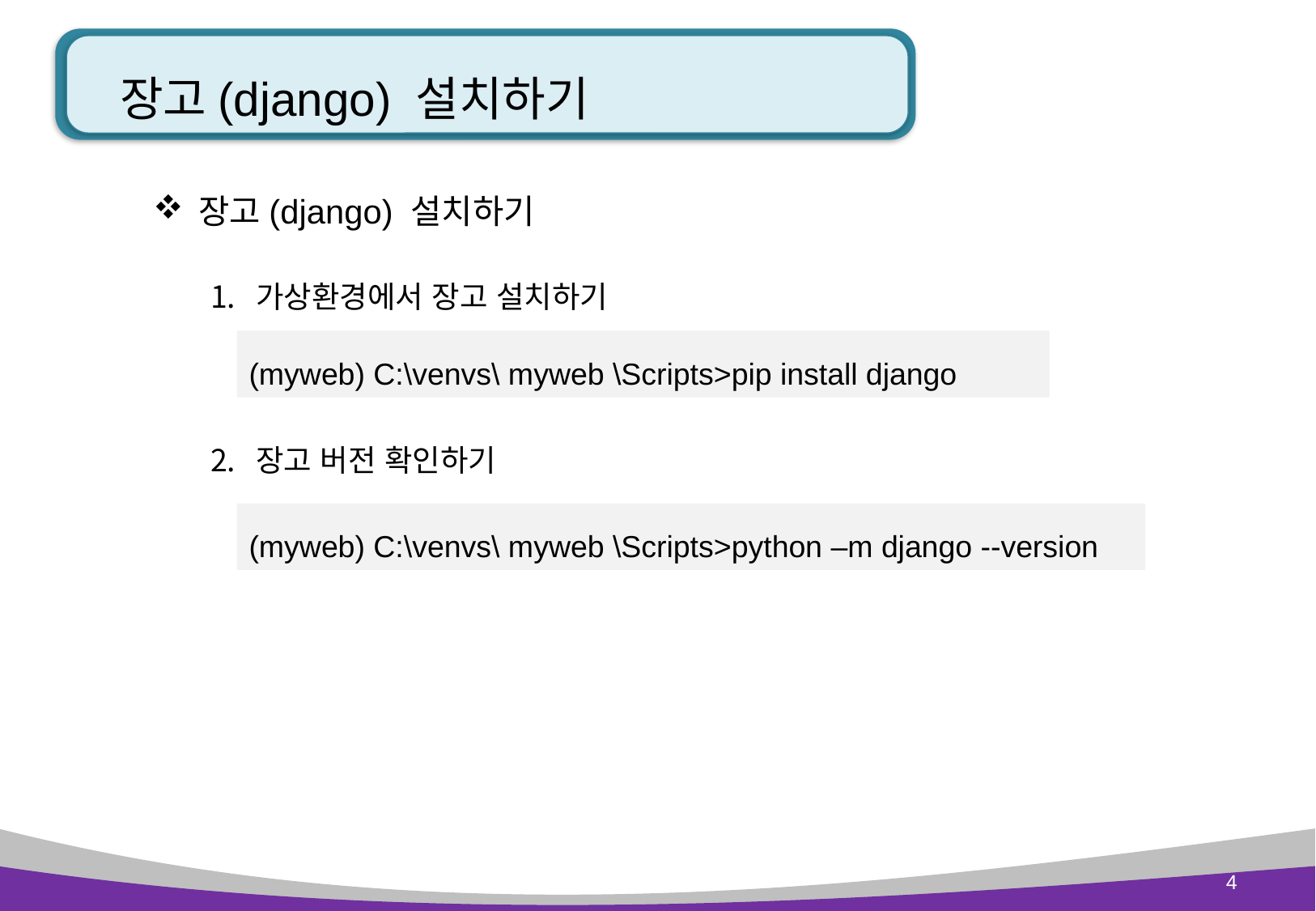

# 장고(django) 설치하기
장고(django) 설치하기
가상환경에서 장고 설치하기

장고 버전 확인하기

(myweb) C:\venvs\ myweb \Scripts>pip install django
(myweb) C:\venvs\ myweb \Scripts>python –m django --version
4